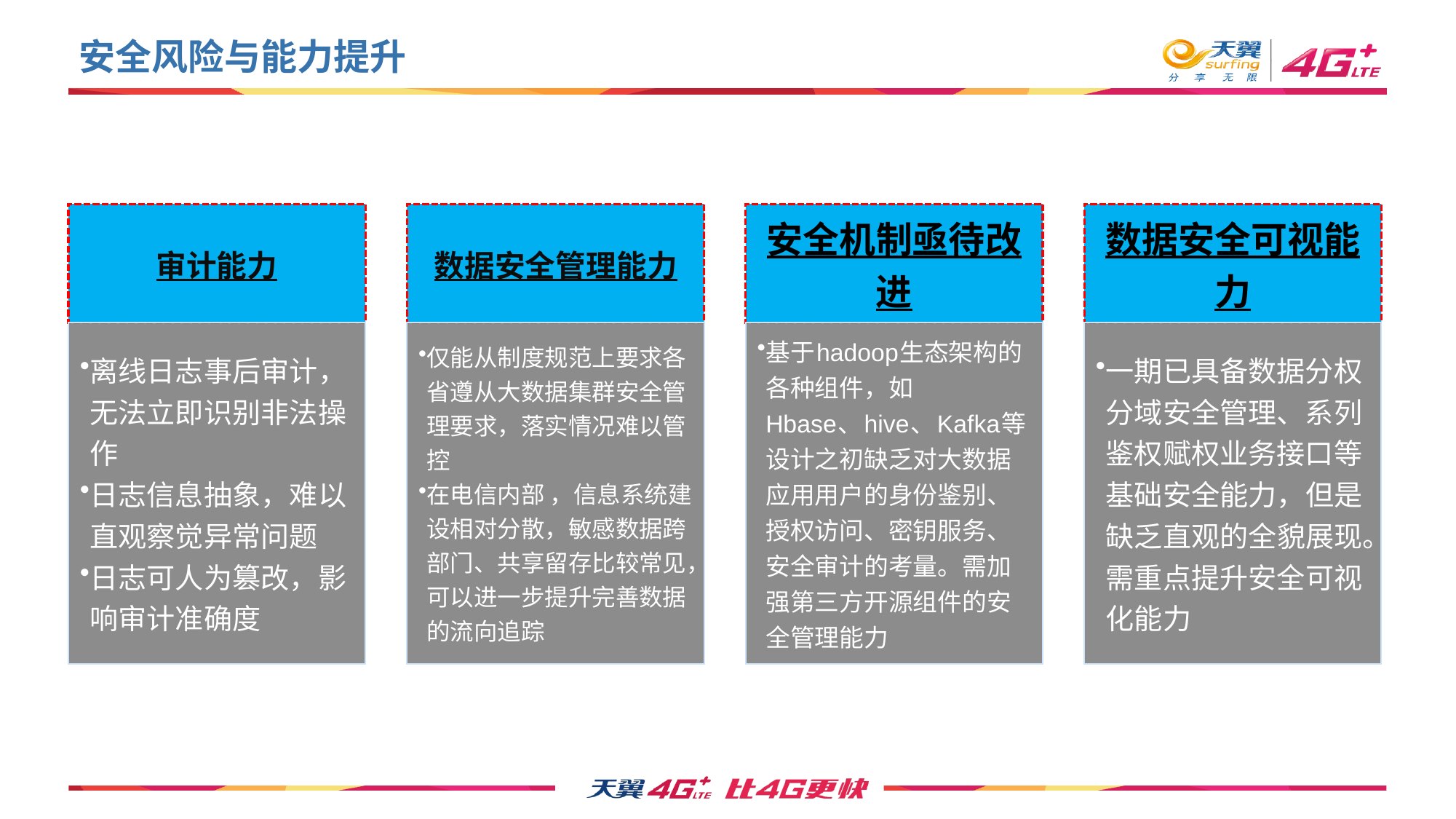

安全风险与能力提升
审计能力
数据安全管理能力
安全机制亟待改进
数据安全可视能力
离线日志事后审计，无法立即识别非法操作
日志信息抽象，难以直观察觉异常问题
日志可人为篡改，影响审计准确度
仅能从制度规范上要求各省遵从大数据集群安全管理要求，落实情况难以管控
在电信内部 ，信息系统建设相对分散，敏感数据跨部门、共享留存比较常见，可以进一步提升完善数据的流向追踪
基于hadoop生态架构的各种组件，如Hbase、hive、Kafka等设计之初缺乏对大数据应用用户的身份鉴别、授权访问、密钥服务、安全审计的考量。需加强第三方开源组件的安全管理能力
一期已具备数据分权分域安全管理、系列鉴权赋权业务接口等基础安全能力，但是缺乏直观的全貌展现。需重点提升安全可视化能力